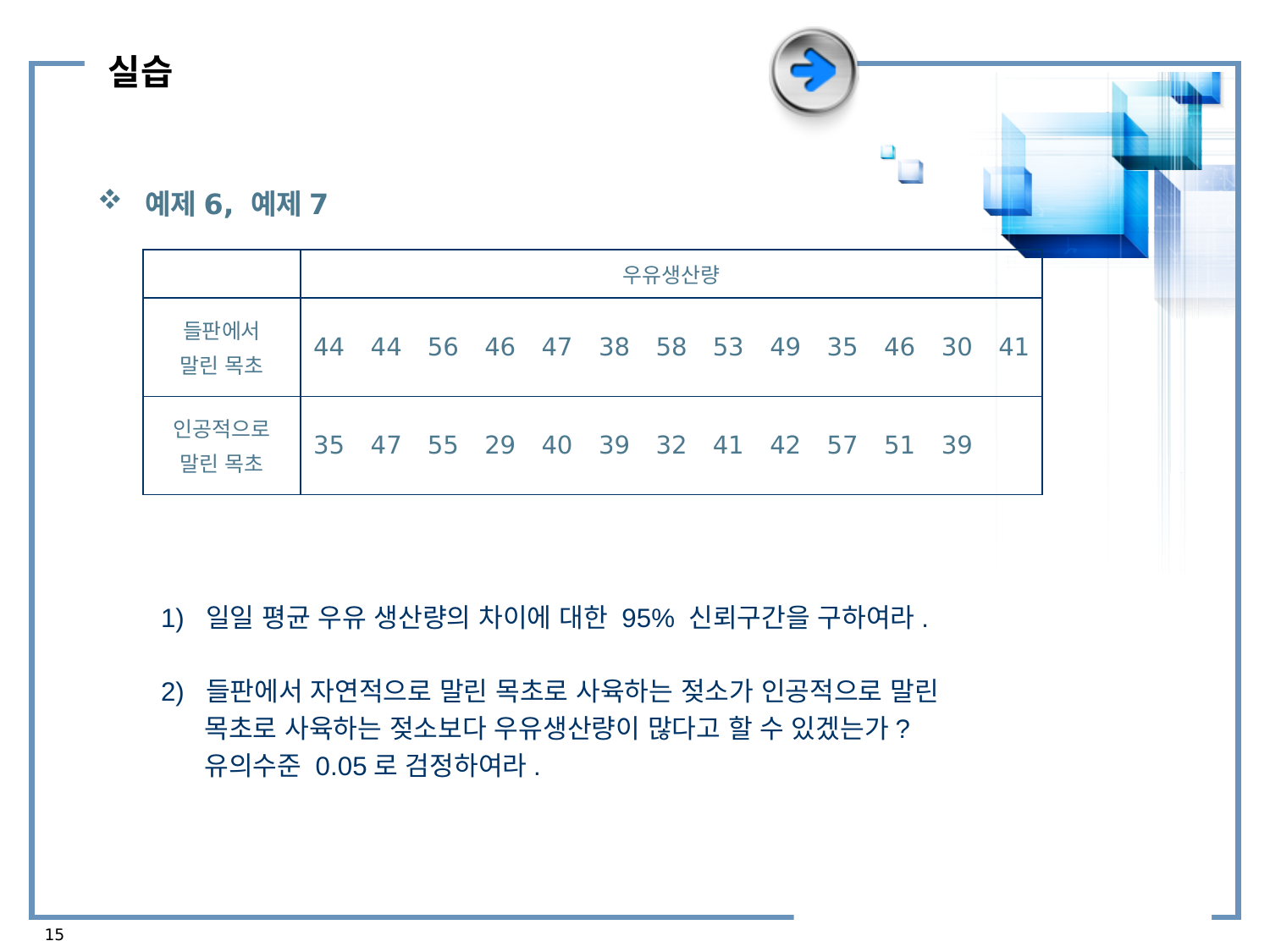

# 실습
예제6, 예제7

1)  일일 평균 우유 생산량의 차이에 대한 95% 신뢰구간을 구하여라.

2)  들판에서 자연적으로 말린 목초로 사육하는 젖소가 인공적으로 말린
     목초로 사육하는 젖소보다 우유생산량이 많다고 할 수 있겠는가?
     유의수준 0.05로 검정하여라.

|  | 우유생산량 |  |  |  |  |  |  |  |  |  |  |  |  |
| --- | --- | --- | --- | --- | --- | --- | --- | --- | --- | --- | --- | --- | --- |
| 들판에서 말린 목초 | 44 | 44 | 56 | 46 | 47 | 38 | 58 | 53 | 49 | 35 | 46 | 30 | 41 |
| 인공적으로 말린 목초 | 35 | 47 | 55 | 29 | 40 | 39 | 32 | 41 | 42 | 57 | 51 | 39 |  |
15